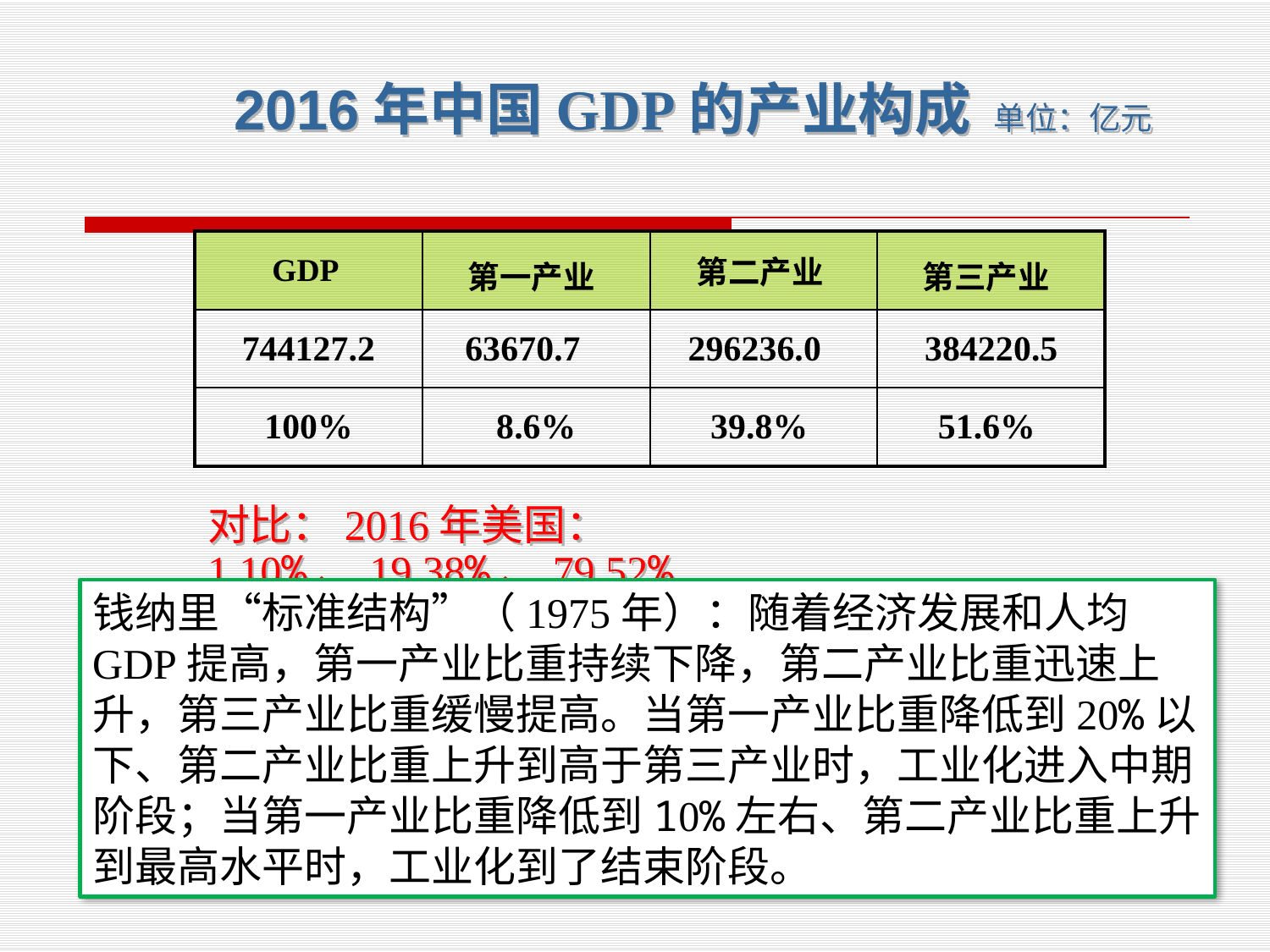

2016年中国GDP的产业构成  单位：亿元
| GDP | 第一产业 | 第二产业 | 第三产业 |
| --- | --- | --- | --- |
| 744127.2 | 63670.7 | 296236.0 | 384220.5 |
| 100% | 8.6% | 39.8% | 51.6% |
对比：2016年美国：1.10%、19.38%、79.52%
钱纳里“标准结构”（1975年）：随着经济发展和人均GDP提高，第一产业比重持续下降，第二产业比重迅速上升，第三产业比重缓慢提高。当第一产业比重降低到20%以下、第二产业比重上升到高于第三产业时，工业化进入中期阶段；当第一产业比重降低到10%左右、第二产业比重上升到最高水平时，工业化到了结束阶段。
第二讲 总产出及其衡量